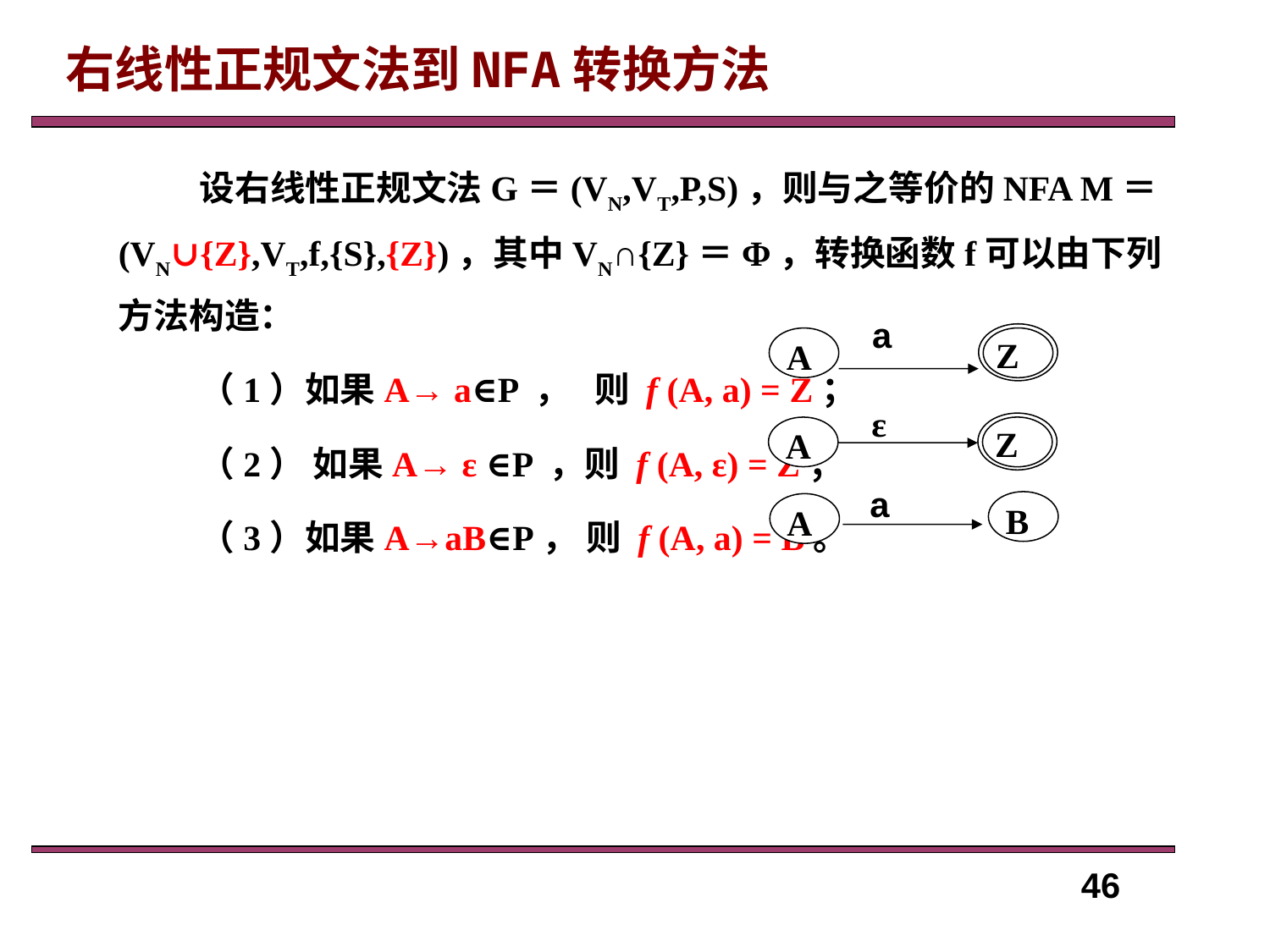

右线性正规文法到NFA转换方法
设右线性正规文法G＝(VN,VT,P,S)，则与之等价的NFA M＝(VN∪{Z},VT,f,{S},{Z})，其中VN∩{Z}＝Φ，转换函数f可以由下列方法构造：
（1）如果A→ a∈P ，   则 f (A, a) = Z；
（2） 如果A→ ε ∈P ，则 f (A, ε) = Z；
（3）如果A→aB∈P， 则 f (A, a) = B。
a

Z

A

ε

Z

A

a

B

A

46